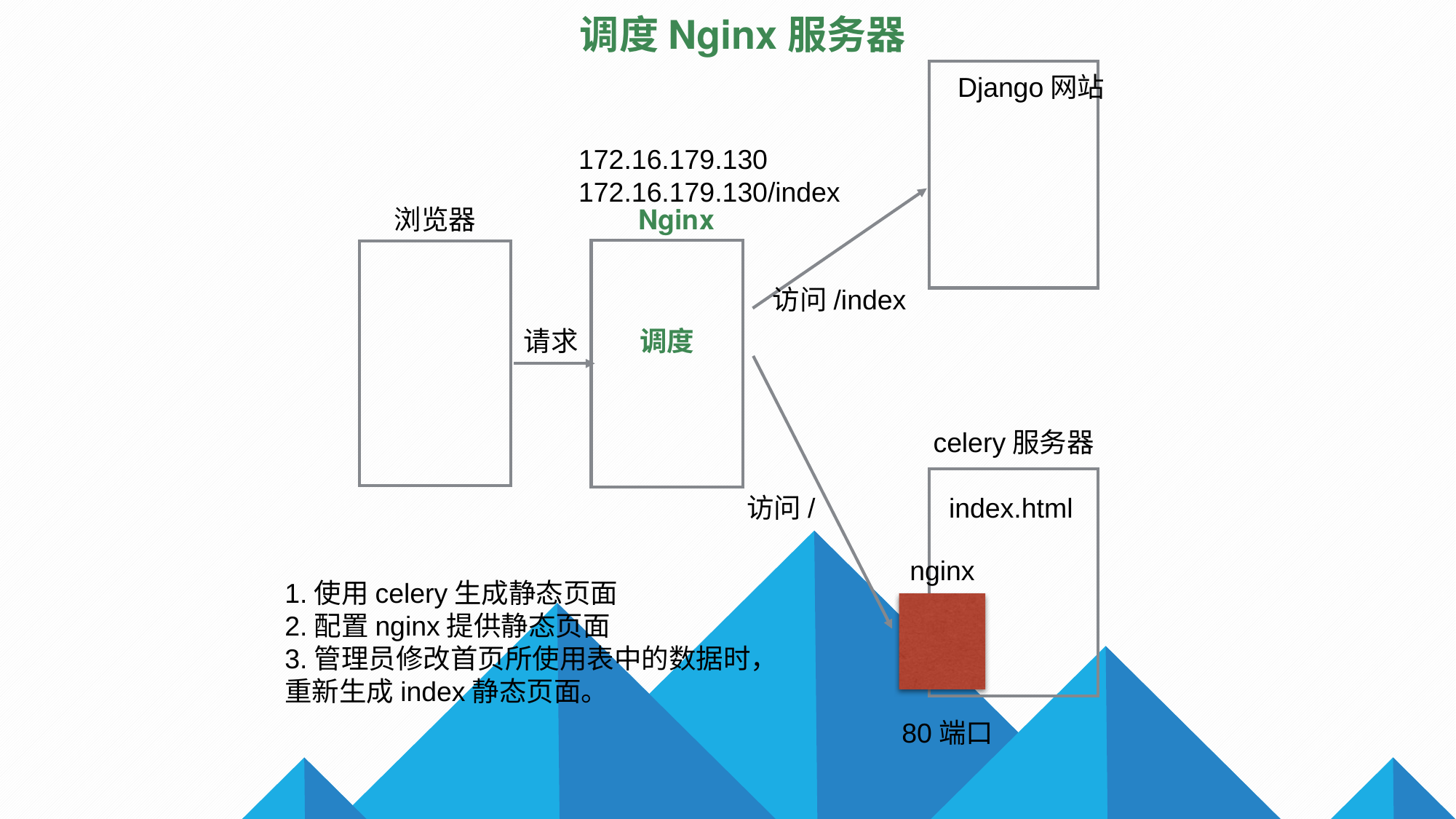

调度Nginx服务器

Django网站
172.16.179.130
172.16.179.130/index

浏览器
Nginx

访问/index
请求
调度

celery服务器

访问/
index.html
nginx
1.使用celery生成静态页面
2.配置nginx提供静态页面
3.管理员修改首页所使用表中的数据时，
重新生成index静态页面。

80端口